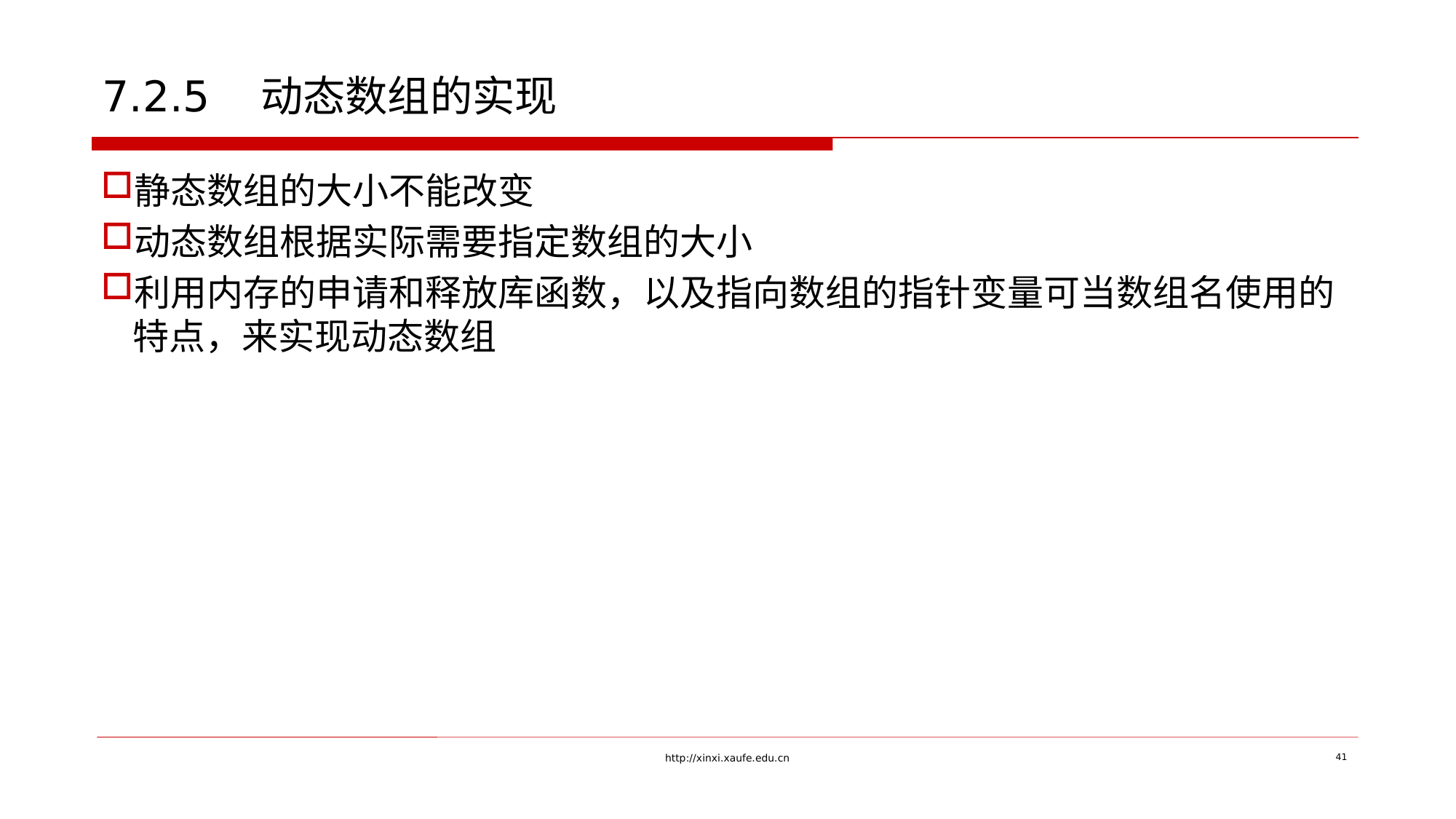

# 7.2.5   动态数组的实现
静态数组的大小不能改变
动态数组根据实际需要指定数组的大小
利用内存的申请和释放库函数，以及指向数组的指针变量可当数组名使用的特点，来实现动态数组
http://xinxi.xaufe.edu.cn
41